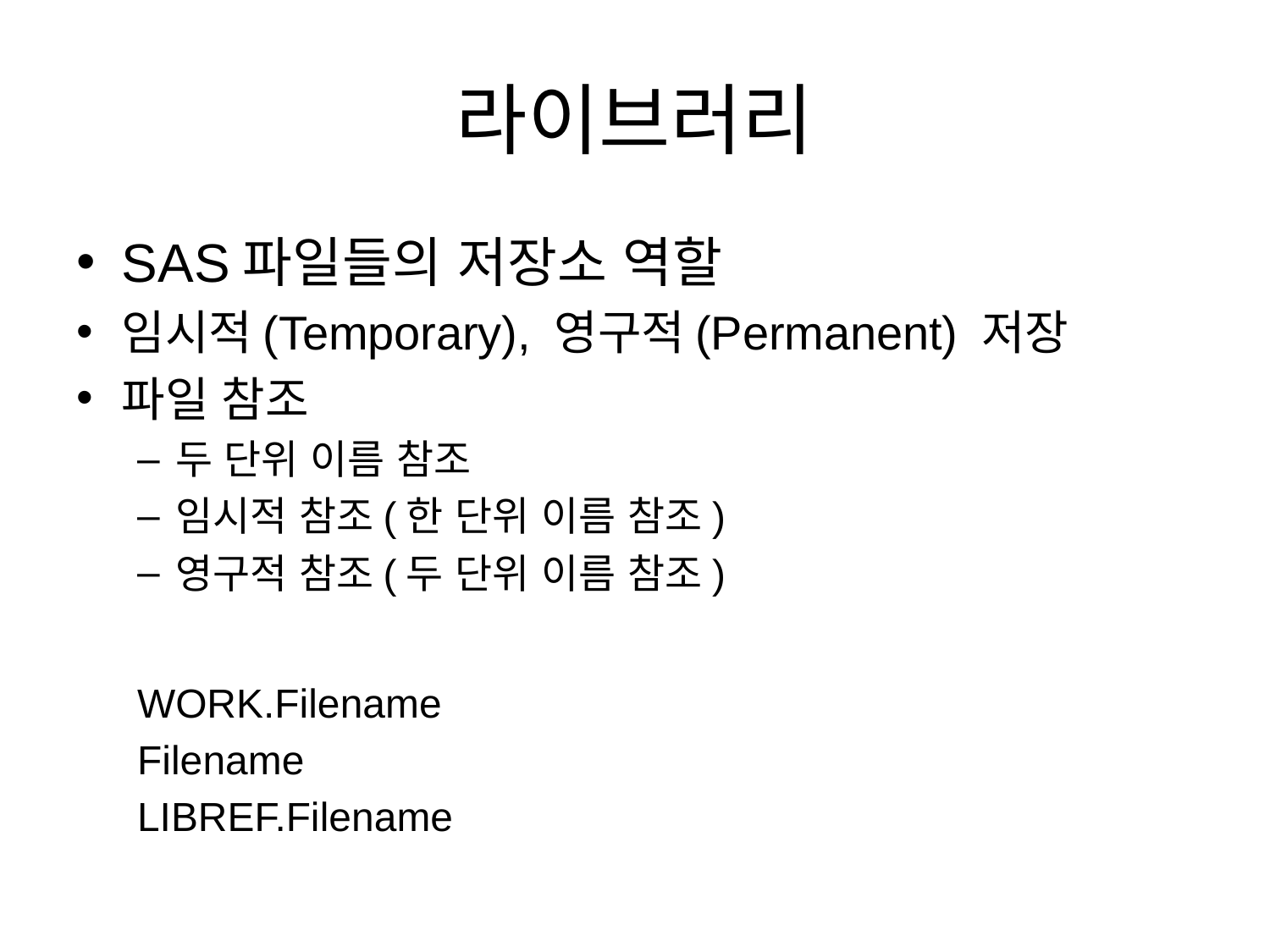

# 라이브러리
SAS파일들의 저장소 역할
임시적(Temporary), 영구적(Permanent) 저장
파일 참조
두 단위 이름 참조
임시적 참조(한 단위 이름 참조)
영구적 참조(두 단위 이름 참조)

WORK.Filename
Filename
LIBREF.Filename